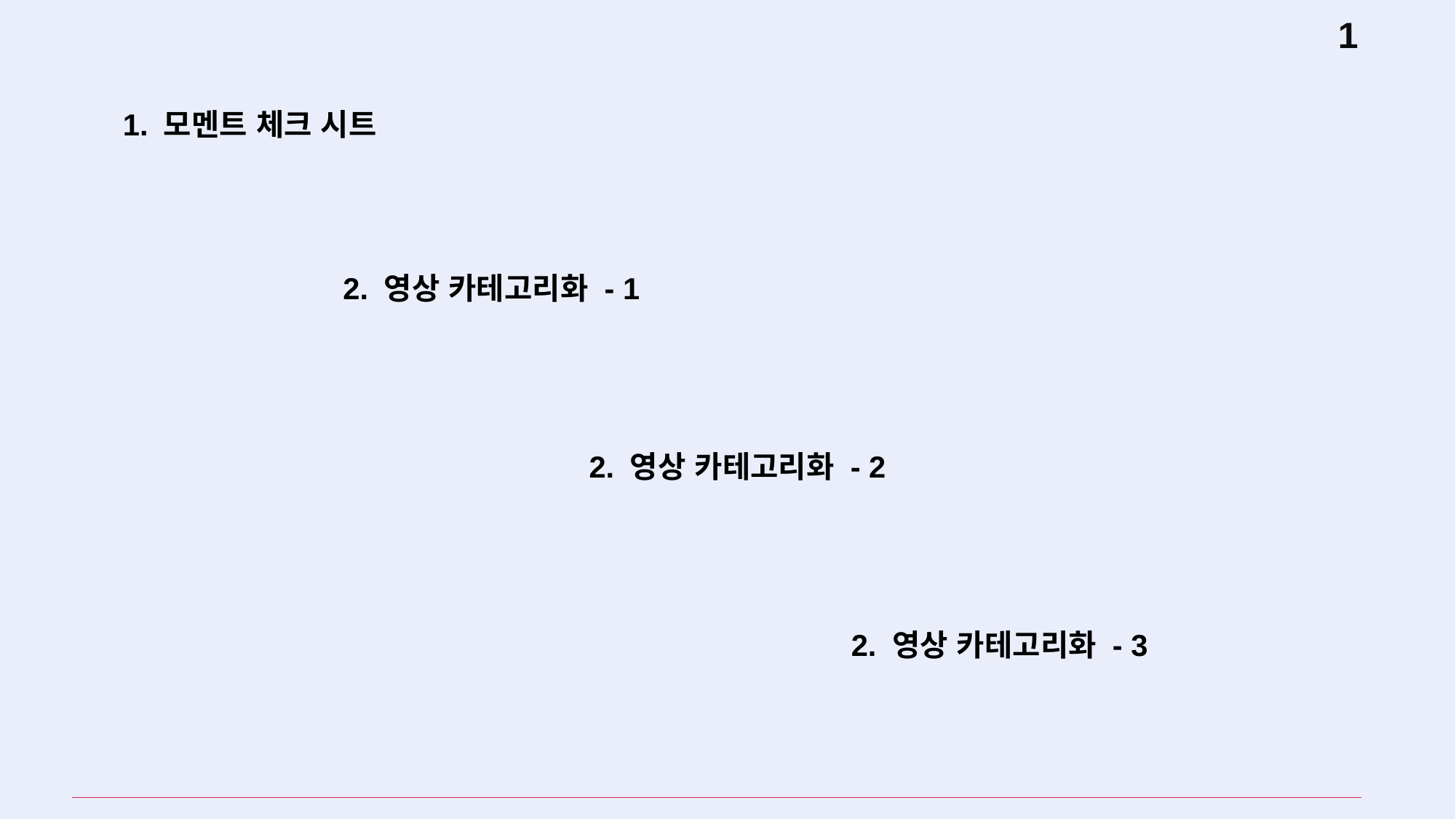

1. 모멘트 체크 시트
2. 영상 카테고리화 - 1
2. 영상 카테고리화 - 2
2. 영상 카테고리화 - 3